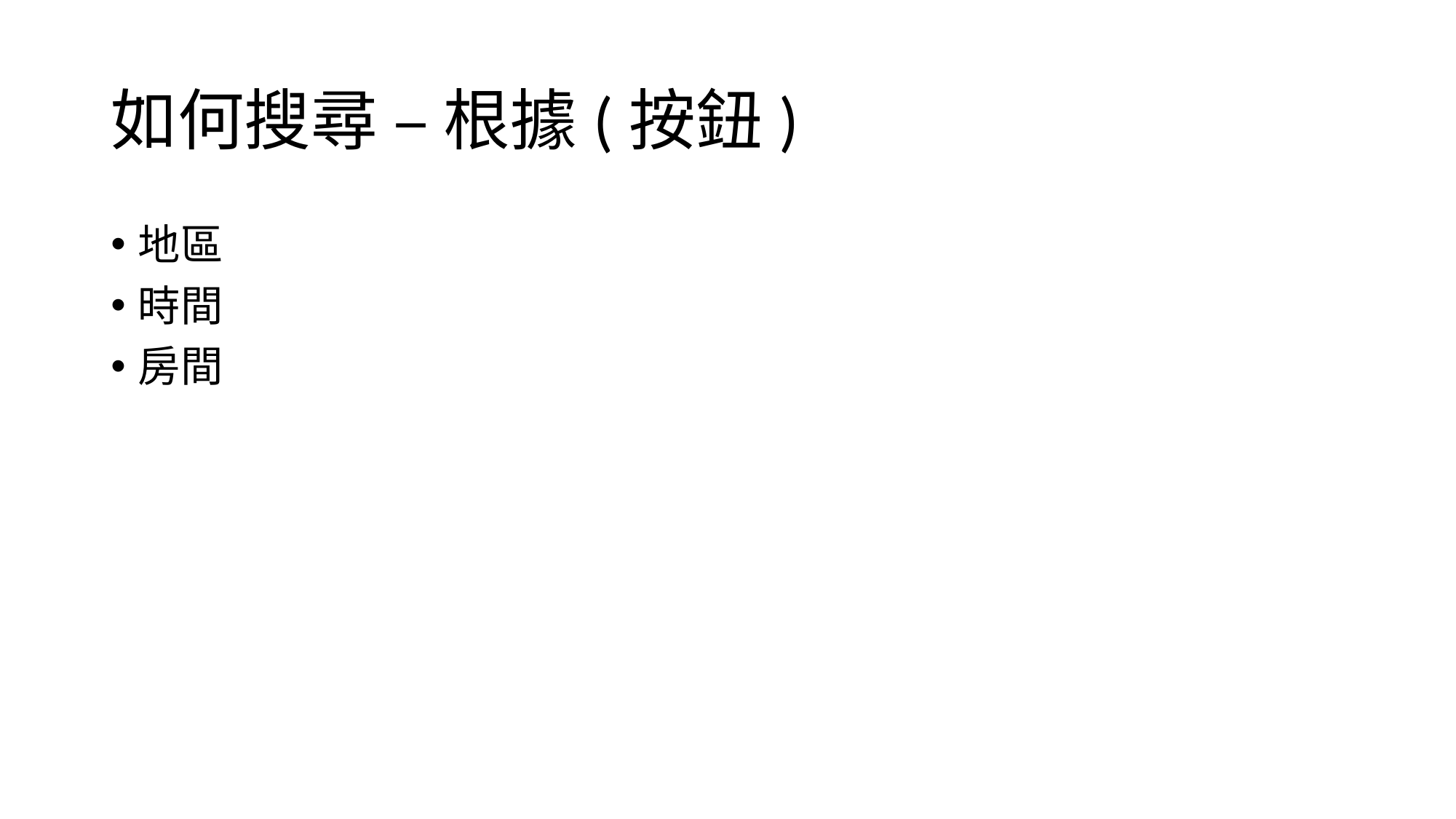

# 如何搜尋 – 根據(按鈕)
地區
時間
房間